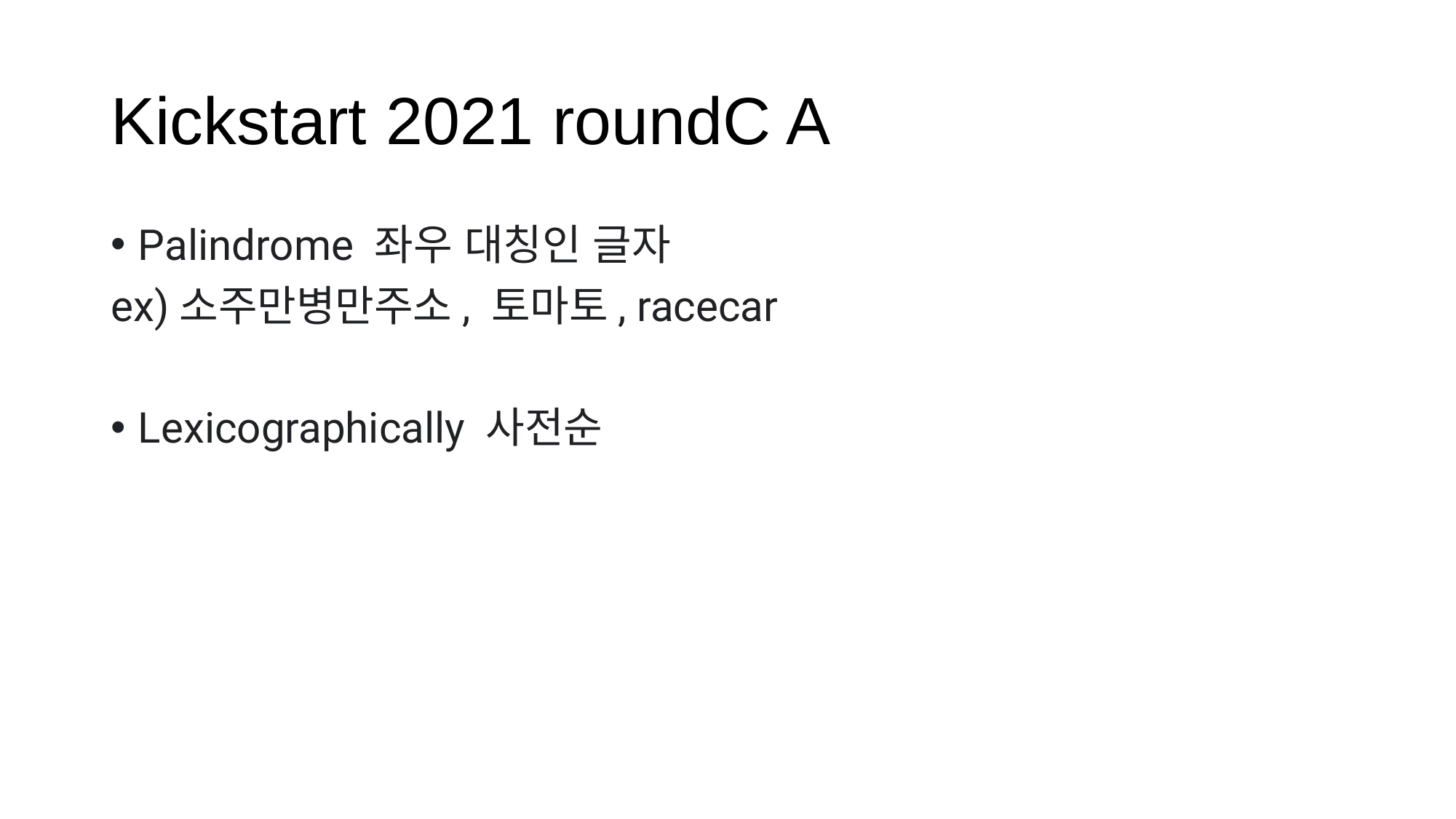

# Kickstart 2021 roundC A
Palindrome 좌우 대칭인 글자
ex)소주만병만주소, 토마토, racecar

Lexicographically 사전순